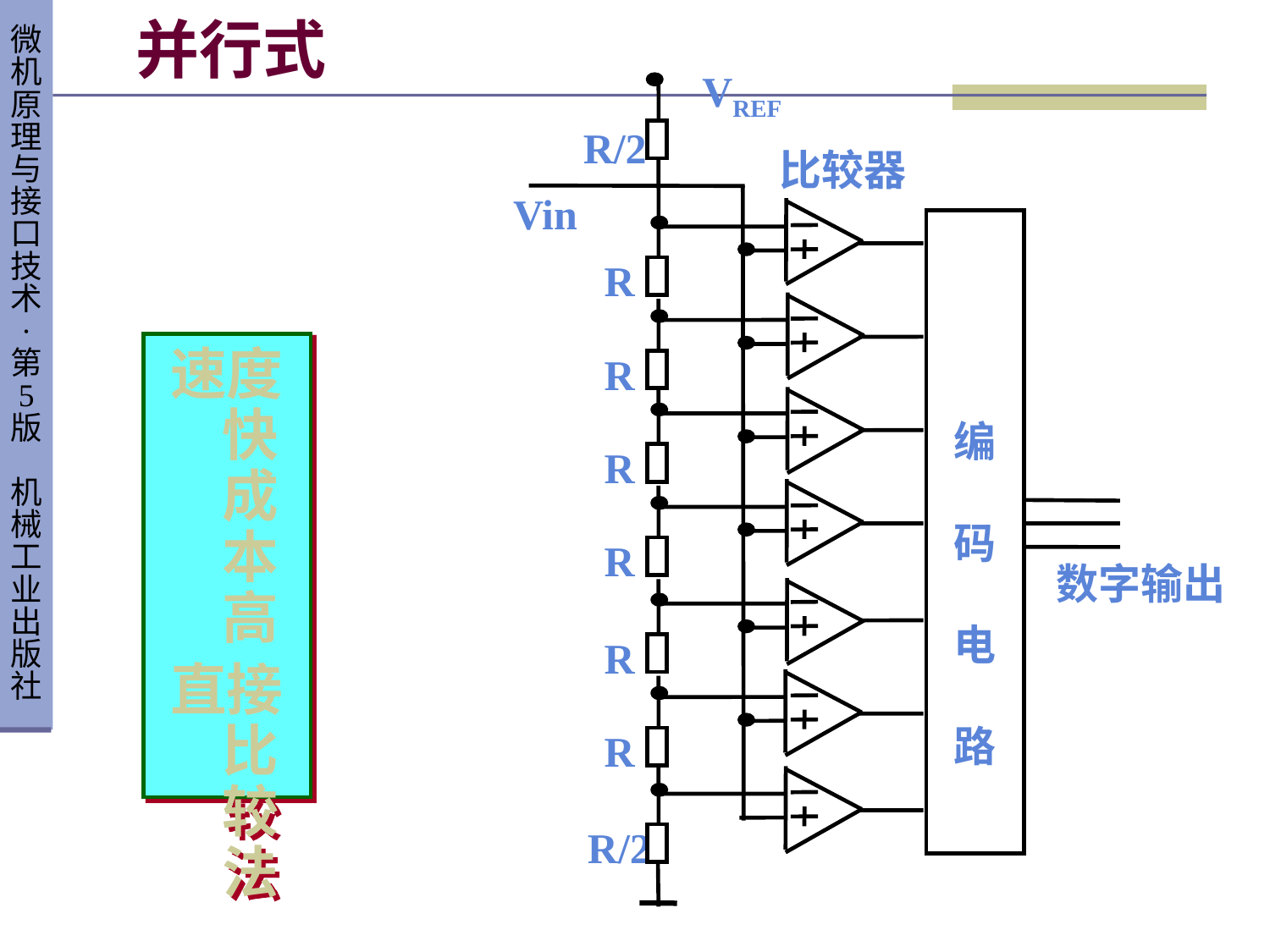

# 并行式
VREF

R/2

比较器

Vin

编

码

电

路

R

R

R

R

数字输出

R

R

R/2

速度快成本高
直接比较法